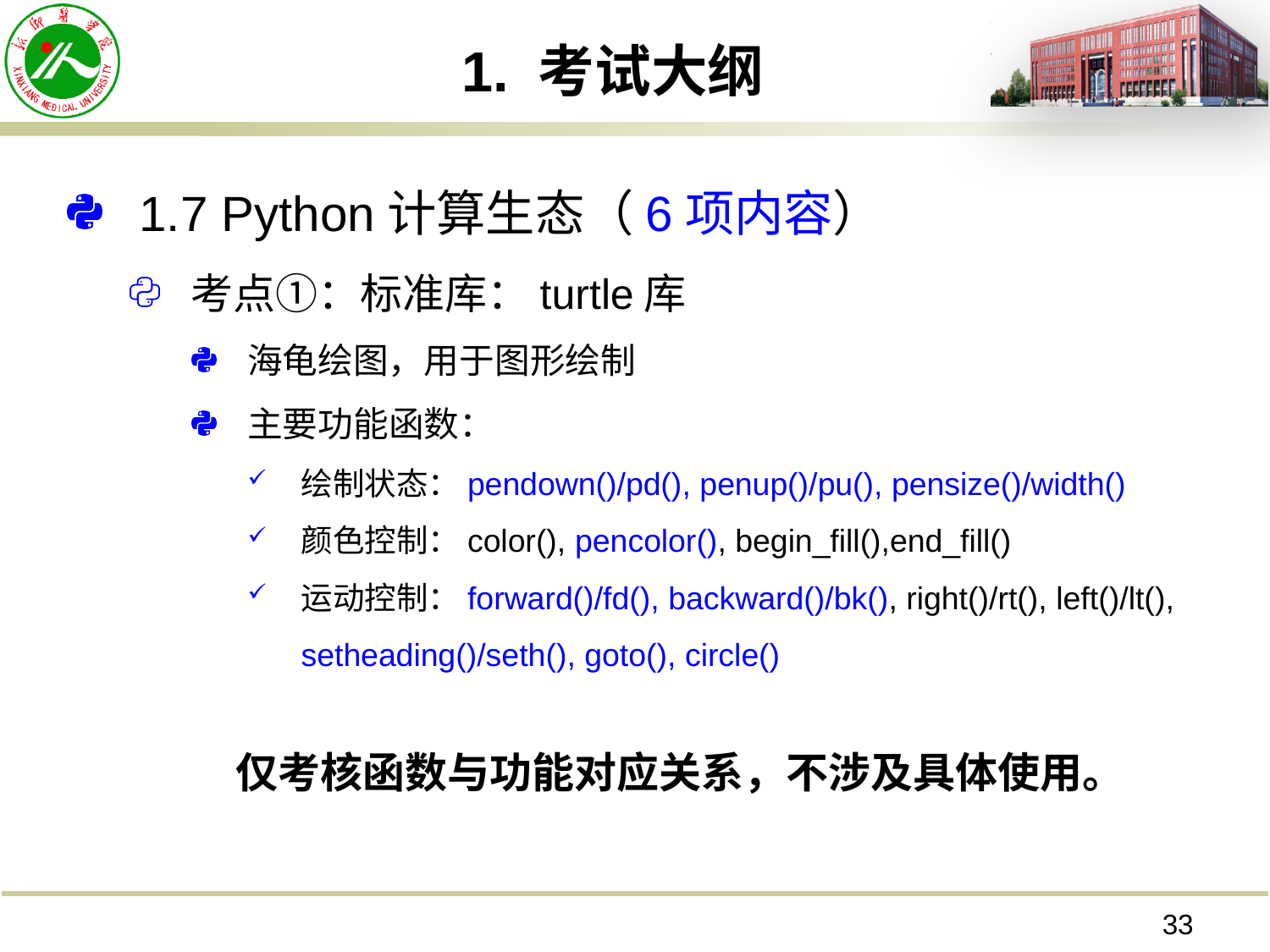

# 1. 考试大纲
1.7 Python计算生态（6项内容）
考点①：标准库：turtle库
海龟绘图，用于图形绘制
主要功能函数：
绘制状态：pendown()/pd(), penup()/pu(), pensize()/width()
颜色控制：color(), pencolor(), begin_fill(),end_fill()
运动控制：forward()/fd(), backward()/bk(), right()/rt(), left()/lt(), setheading()/seth(), goto(), circle()
仅考核函数与功能对应关系，不涉及具体使用。
33